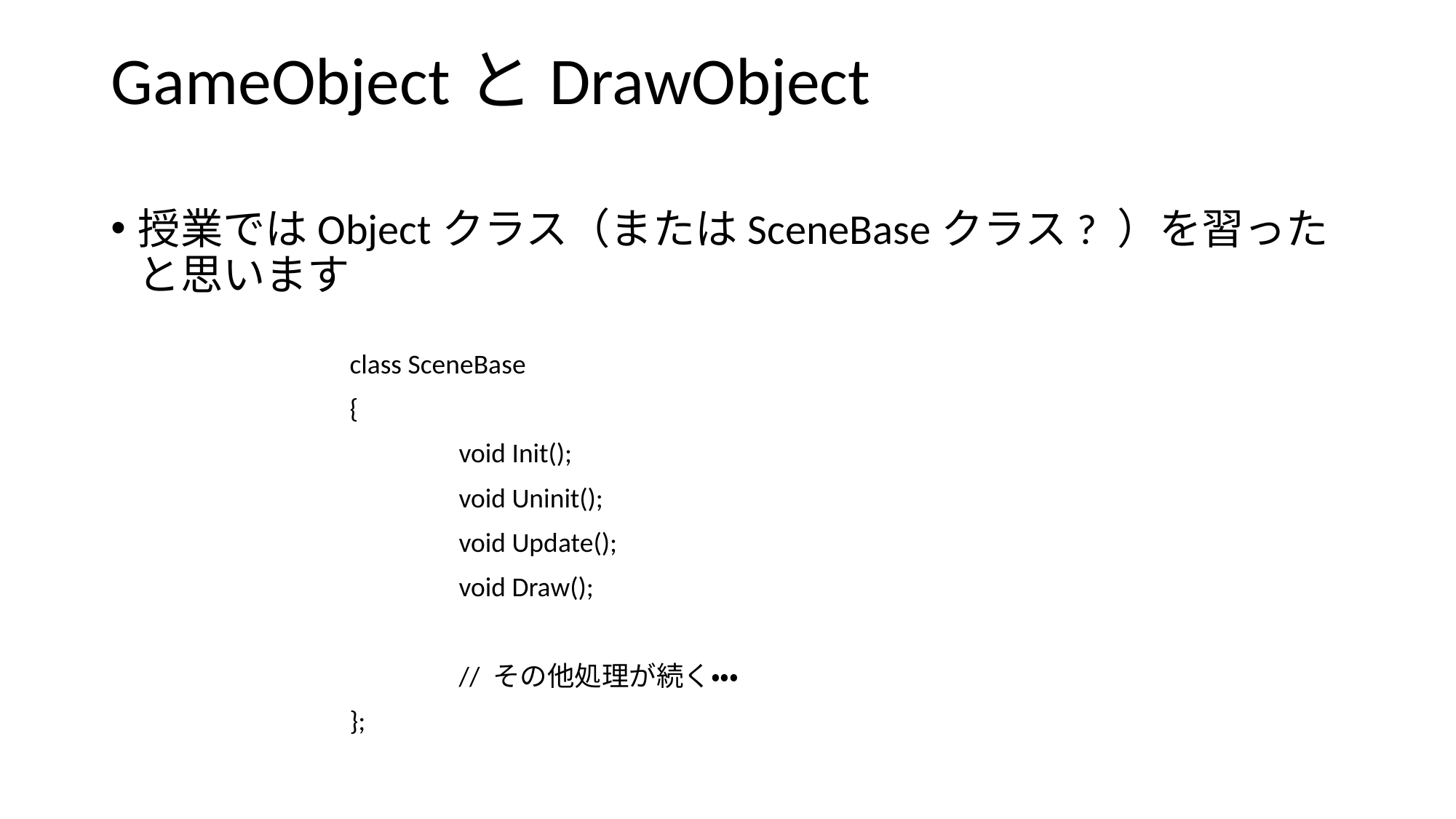

# GameObjectとDrawObject
授業ではObjectクラス（またはSceneBaseクラス? ）を習ったと思います

class SceneBase
{
	void Init();
	void Uninit();
	void Update();
	void Draw();

	// その他処理が続く・・・
};